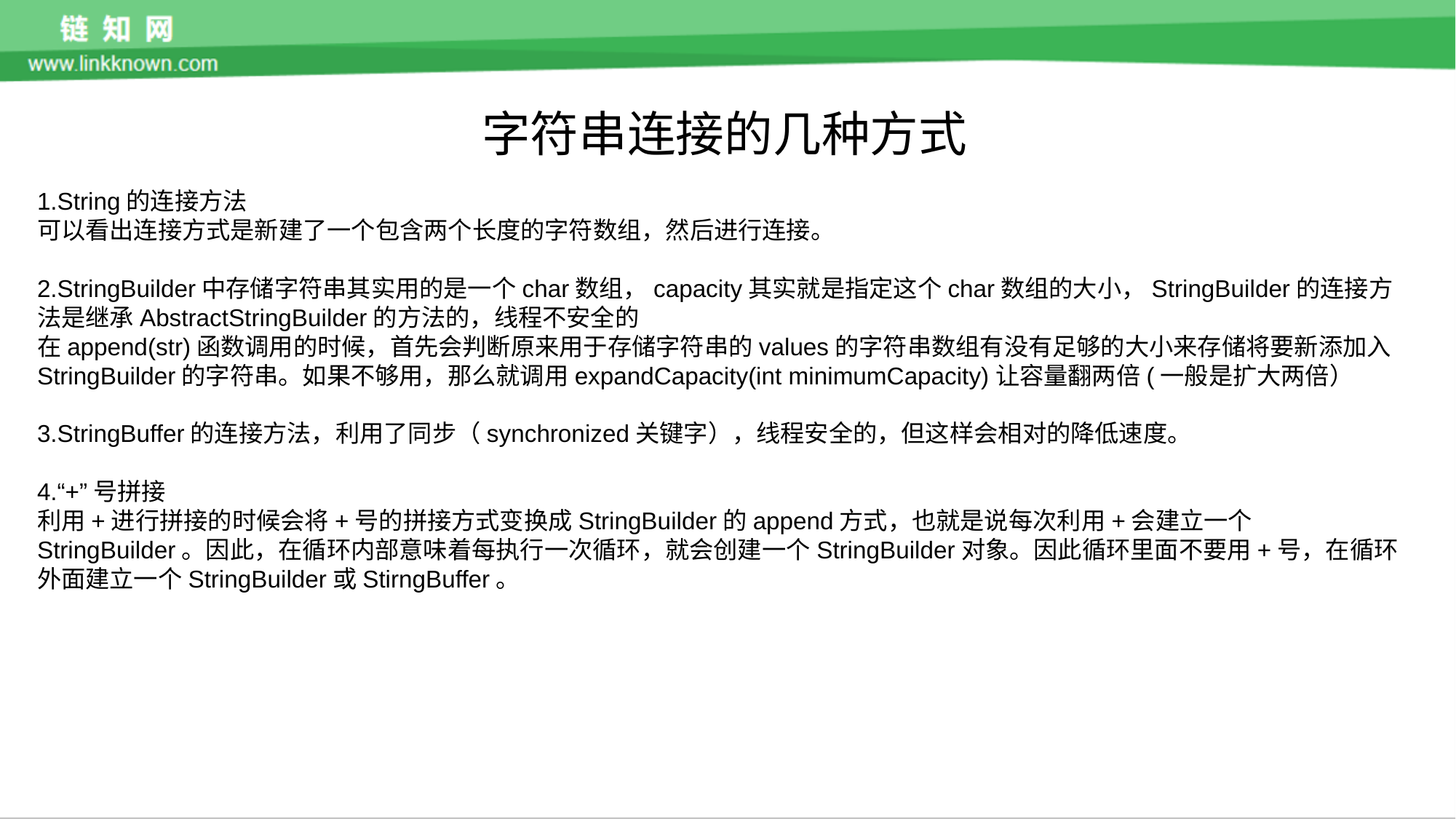

字符串连接的几种方式
1.String的连接方法
可以看出连接方式是新建了一个包含两个长度的字符数组，然后进行连接。

2.StringBuilder中存储字符串其实用的是一个char数组，capacity其实就是指定这个char数组的大小，StringBuilder的连接方法是继承AbstractStringBuilder的方法的，线程不安全的
在append(str)函数调用的时候，首先会判断原来用于存储字符串的values的字符串数组有没有足够的大小来存储将要新添加入StringBuilder的字符串。如果不够用，那么就调用expandCapacity(int minimumCapacity)让容量翻两倍(一般是扩大两倍）

3.StringBuffer的连接方法，利用了同步（synchronized关键字），线程安全的，但这样会相对的降低速度。

4.“+”号拼接
利用+进行拼接的时候会将+号的拼接方式变换成StringBuilder的append方式，也就是说每次利用+会建立一个StringBuilder。因此，在循环内部意味着每执行一次循环，就会创建一个StringBuilder对象。因此循环里面不要用+号，在循环外面建立一个StringBuilder或StirngBuffer。